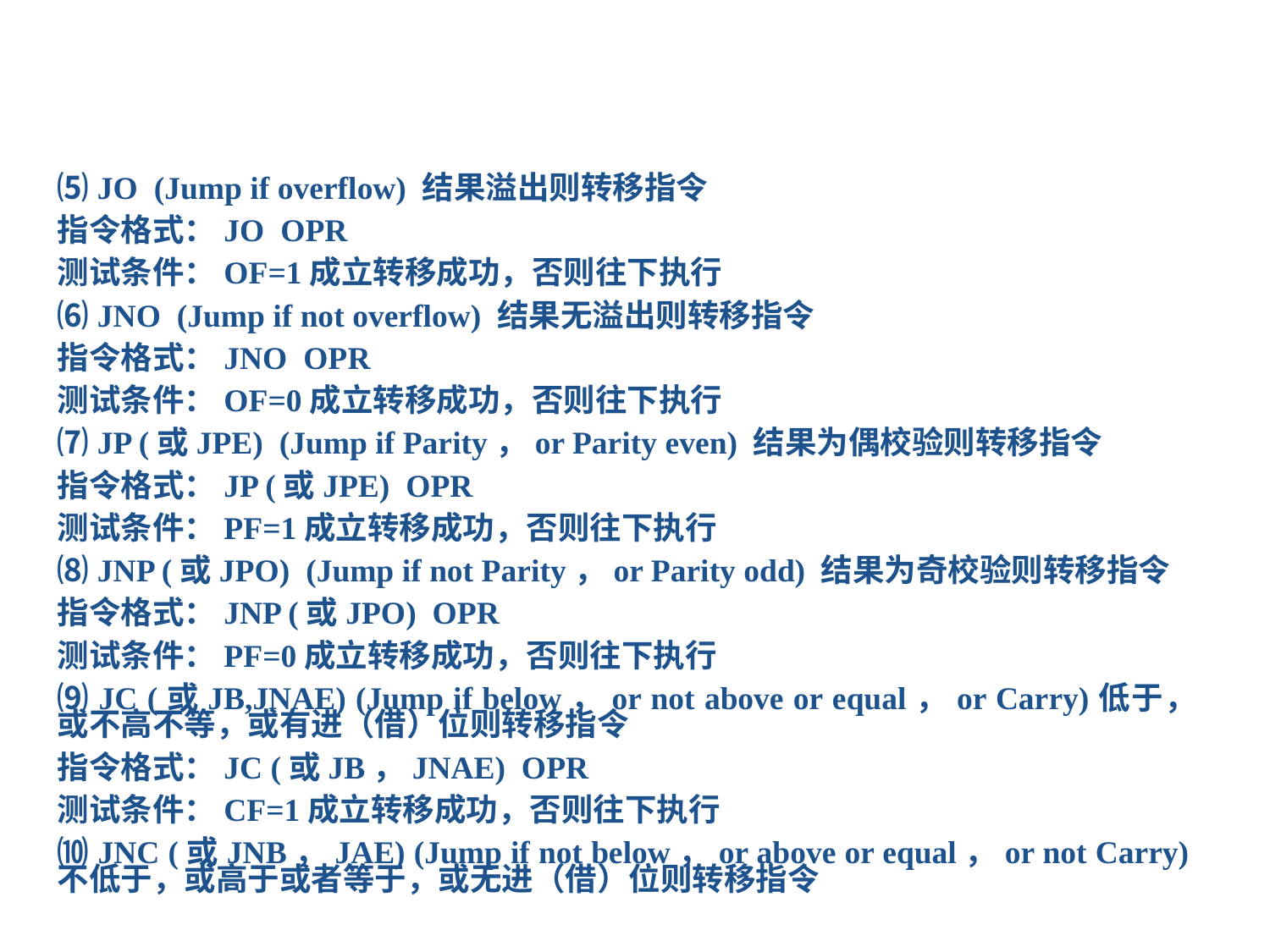

⑸ JO  (Jump if overflow) 结果溢出则转移指令
指令格式：JO  OPR
测试条件：OF=1成立转移成功，否则往下执行
⑹ JNO  (Jump if not overflow) 结果无溢出则转移指令
指令格式：JNO  OPR
测试条件：OF=0成立转移成功，否则往下执行
⑺ JP (或JPE)  (Jump if Parity，or Parity even) 结果为偶校验则转移指令
指令格式：JP (或JPE)  OPR
测试条件：PF=1成立转移成功，否则往下执行
⑻ JNP (或JPO)  (Jump if not Parity，or Parity odd) 结果为奇校验则转移指令
指令格式：JNP (或JPO)  OPR
测试条件：PF=0成立转移成功，否则往下执行
⑼ JC (或JB,JNAE) (Jump if below，or not above or equal，or Carry)低于，或不高不等，或有进（借）位则转移指令
指令格式：JC (或JB，JNAE)  OPR
测试条件：CF=1成立转移成功，否则往下执行
⑽ JNC (或JNB，JAE) (Jump if not below，or above or equal，or not Carry)不低于，或高于或者等于，或无进（借）位则转移指令